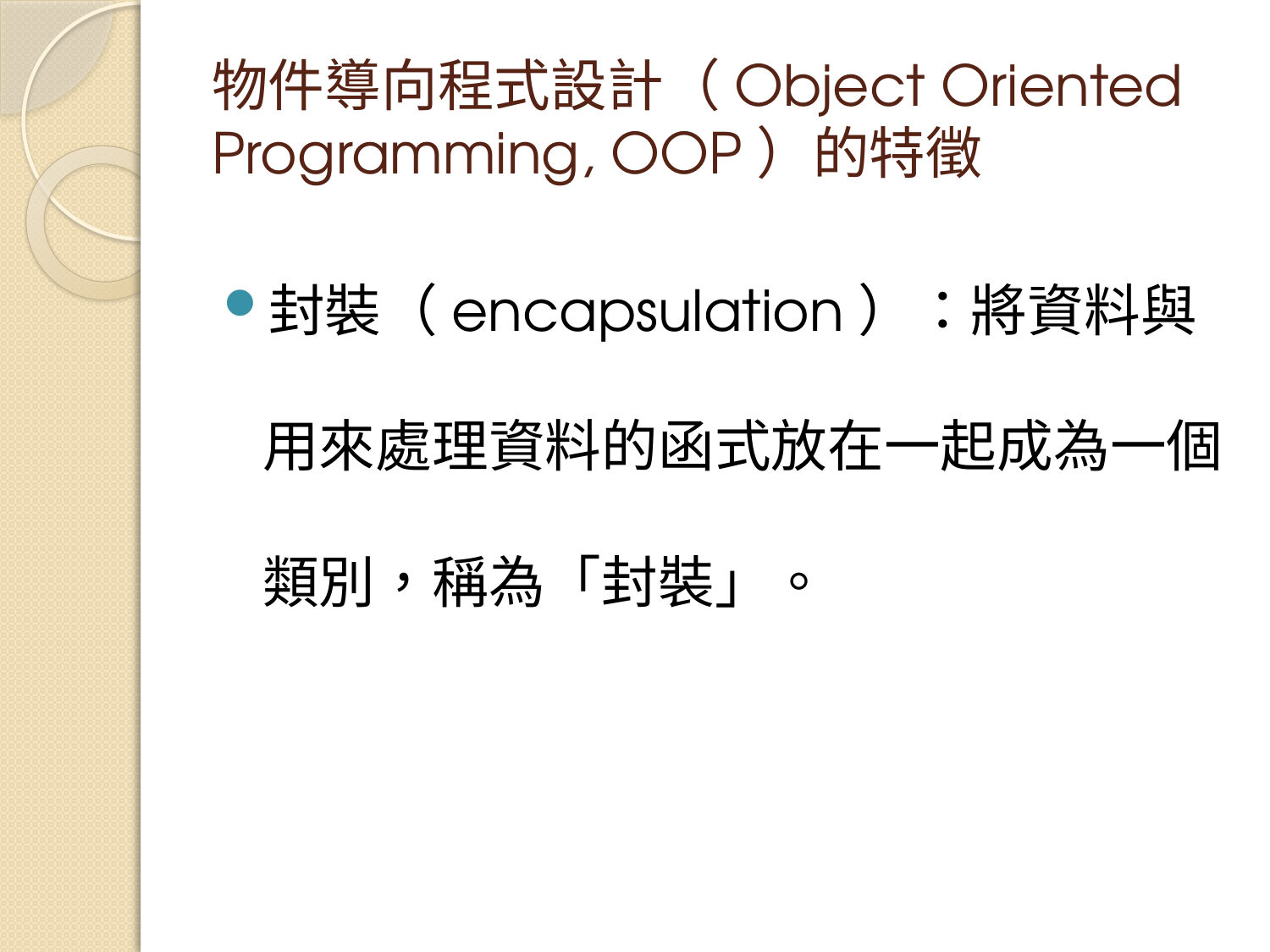

# 物件導向程式設計（Object Oriented Programming, OOP）的特徵
封裝（encapsulation）：將資料與用來處理資料的函式放在一起成為一個類別，稱為「封裝」。